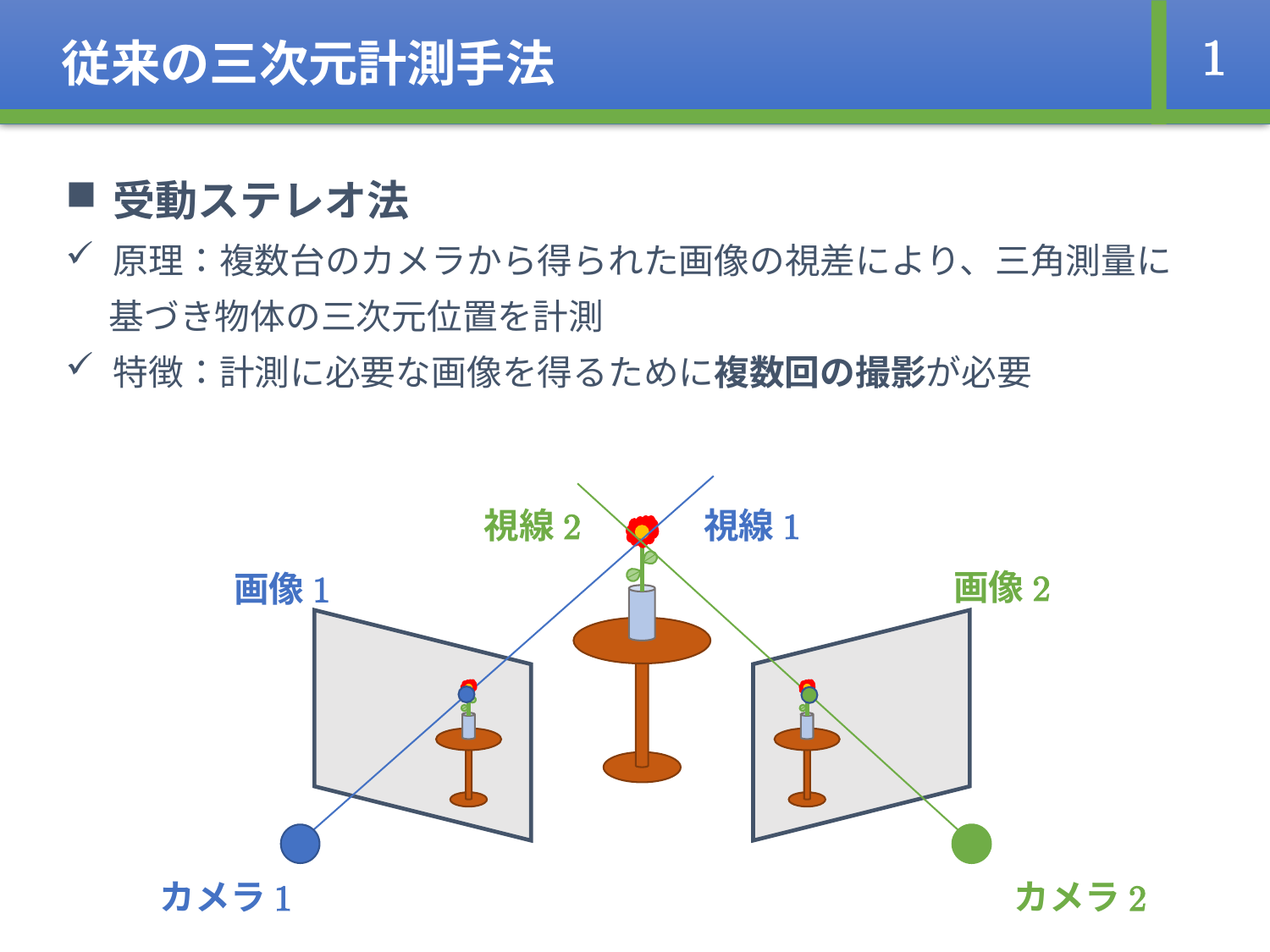

従来の三次元計測手法
1

受動ステレオ法
原理：複数台のカメラから得られた画像の視差により、三角測量に
　 基づき物体の三次元位置を計測
特徴：計測に必要な画像を得るために複数回の撮影が必要
視線2
視線1

画像2
画像1

カメラ1
カメラ2